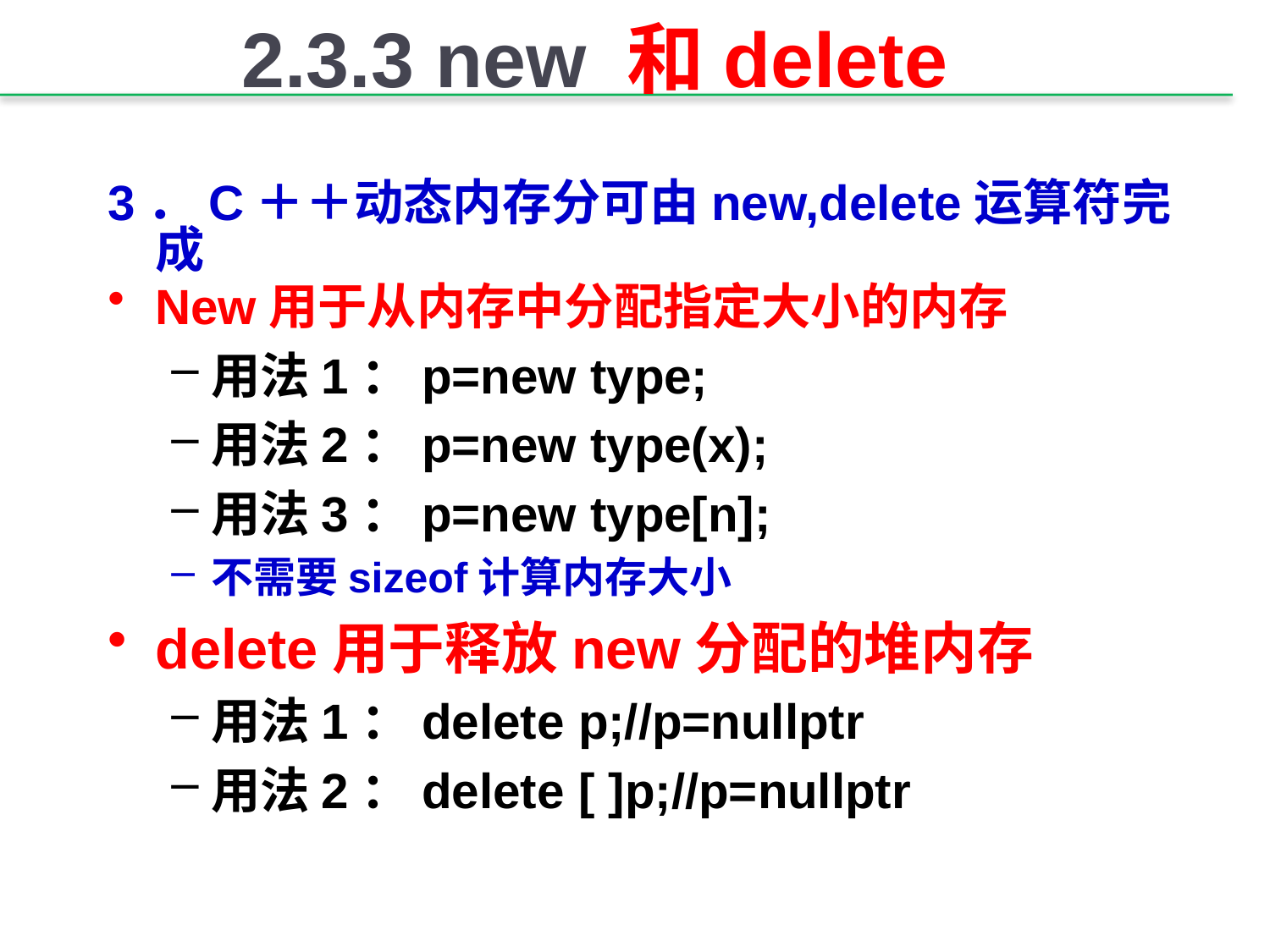

# 2.3.3 new 和delete
3．C＋＋动态内存分可由new,delete运算符完成
New用于从内存中分配指定大小的内存
用法1：p=new type;
用法2：p=new type(x);
用法3：p=new type[n];
不需要sizeof计算内存大小
delete用于释放new分配的堆内存
用法1：delete p;//p=nullptr
用法2：delete [ ]p;//p=nullptr